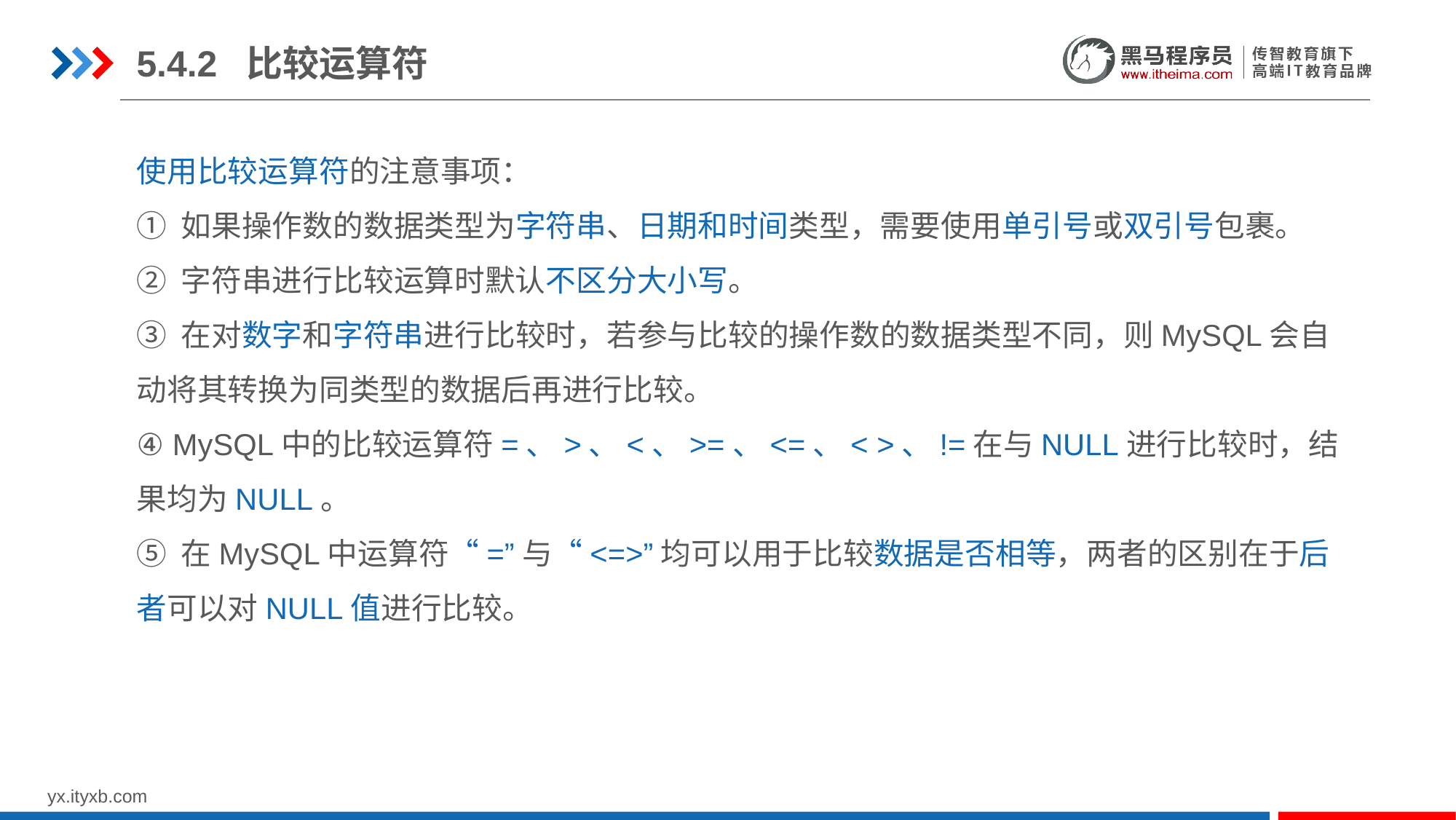

5.4.2  比较运算符
使用比较运算符的注意事项：
① 如果操作数的数据类型为字符串、日期和时间类型，需要使用单引号或双引号包裹。
② 字符串进行比较运算时默认不区分大小写。
③ 在对数字和字符串进行比较时，若参与比较的操作数的数据类型不同，则MySQL会自动将其转换为同类型的数据后再进行比较。
④ MySQL中的比较运算符=、>、<、>=、<=、< >、!=在与NULL进行比较时，结果均为NULL。
⑤ 在MySQL中运算符“=”与“<=>”均可以用于比较数据是否相等，两者的区别在于后者可以对NULL值进行比较。